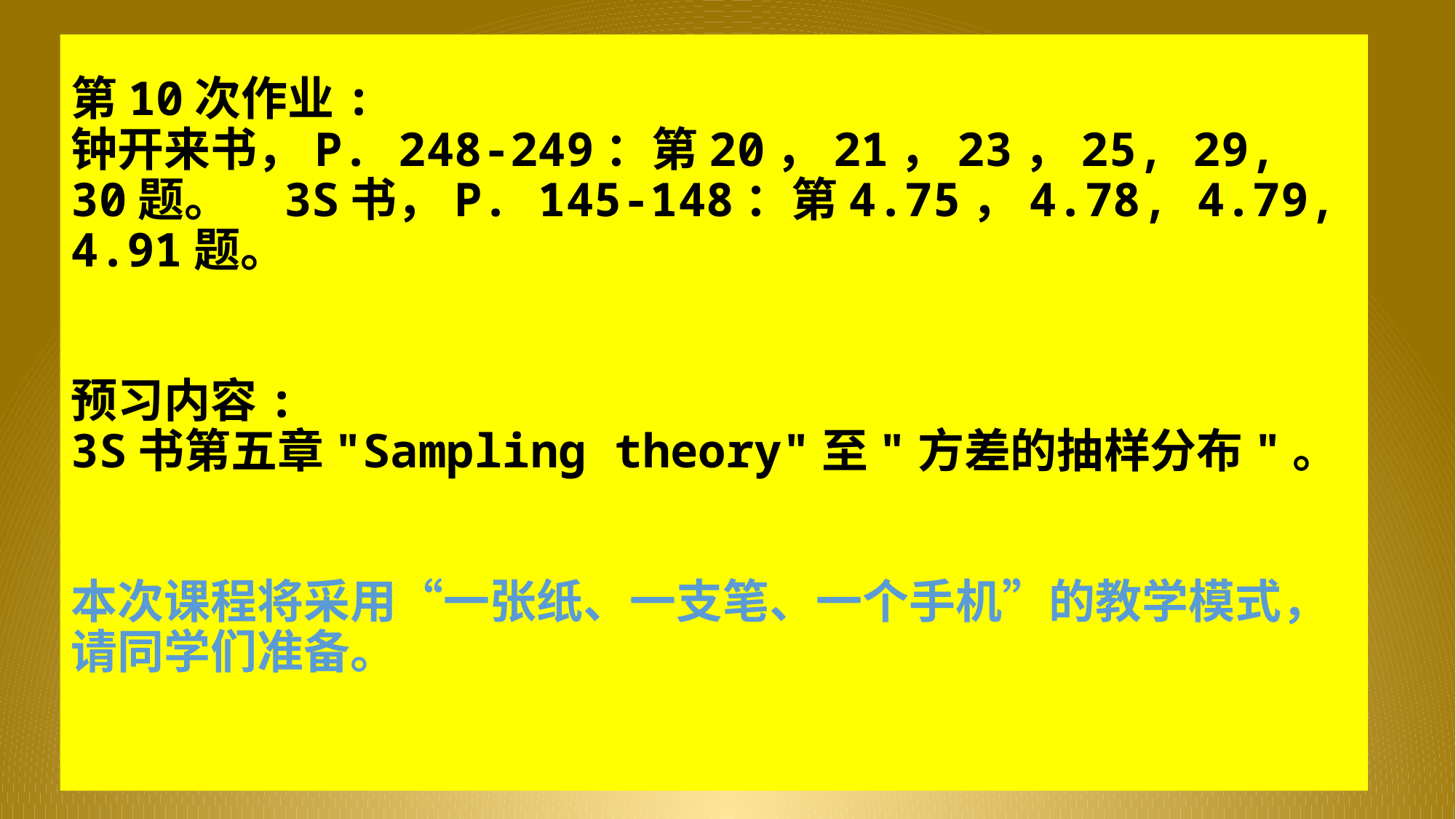

# 第10次作业: 钟开来书，P. 248-249：第20，21，23，25, 29, 30题。    3S书，P. 145-148：第4.75，4.78, 4.79, 4.91题。 预习内容: 3S书第五章"Sampling theory"至"方差的抽样分布"。 本次课程将采用“一张纸、一支笔、一个手机”的教学模式，请同学们准备。